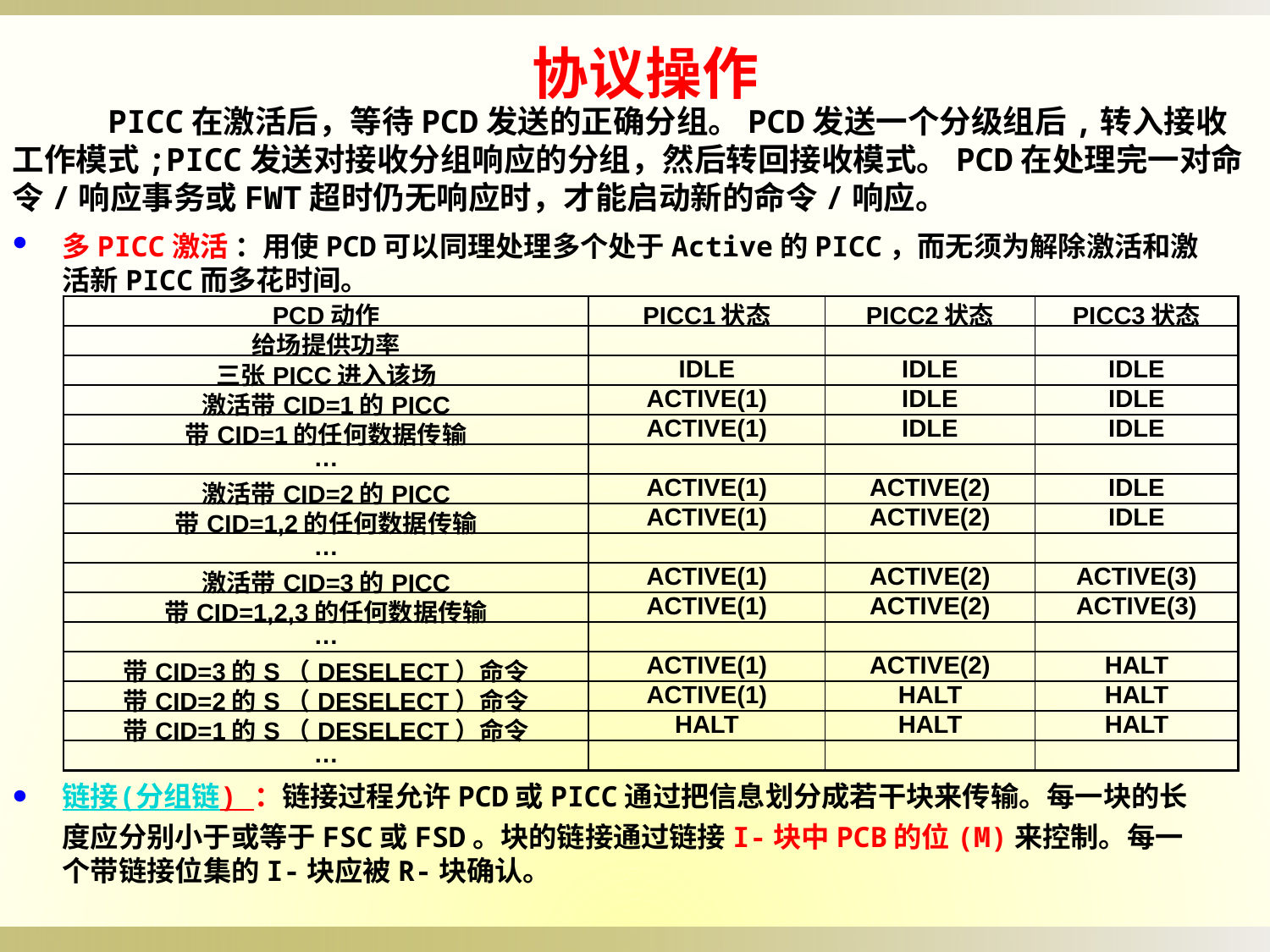

协议操作

     PICC在激活后，等待PCD发送的正确分组。PCD发送一个分级组后,转入接收工作模式;PICC发送对接收分组响应的分组，然后转回接收模式。PCD在处理完一对命令/响应事务或FWT超时仍无响应时，才能启动新的命令/响应。

多PICC激活 ：用使PCD可以同理处理多个处于Active的PICC，而无须为解除激活和激活新PICC而多花时间。
| PCD动作 | PICC1状态 | PICC2状态 | PICC3状态 |
| --- | --- | --- | --- |
| 给场提供功率 |  |  |  |
| 三张PICC进入该场 | IDLE | IDLE | IDLE |
| 激活带CID=1的PICC | ACTIVE(1) | IDLE | IDLE |
| 带CID=1的任何数据传输 | ACTIVE(1) | IDLE | IDLE |
| … |  |  |  |
| 激活带CID=2的PICC | ACTIVE(1) | ACTIVE(2) | IDLE |
| 带CID=1,2的任何数据传输 | ACTIVE(1) | ACTIVE(2) | IDLE |
| … |  |  |  |
| 激活带CID=3的PICC | ACTIVE(1) | ACTIVE(2) | ACTIVE(3) |
| 带CID=1,2,3的任何数据传输 | ACTIVE(1) | ACTIVE(2) | ACTIVE(3) |
| … |  |  |  |
| 带CID=3的S（DESELECT）命令 | ACTIVE(1) | ACTIVE(2) | HALT |
| 带CID=2的S（DESELECT）命令 | ACTIVE(1) | HALT | HALT |
| 带CID=1的S（DESELECT）命令 | HALT | HALT | HALT |
| … |  |  |  |

链接(分组链) ：链接过程允许PCD或PICC通过把信息划分成若干块来传输。每一块的长度应分别小于或等于FSC或FSD。块的链接通过链接I-块中PCB的位(M)来控制。每一个带链接位集的I-块应被R-块确认。